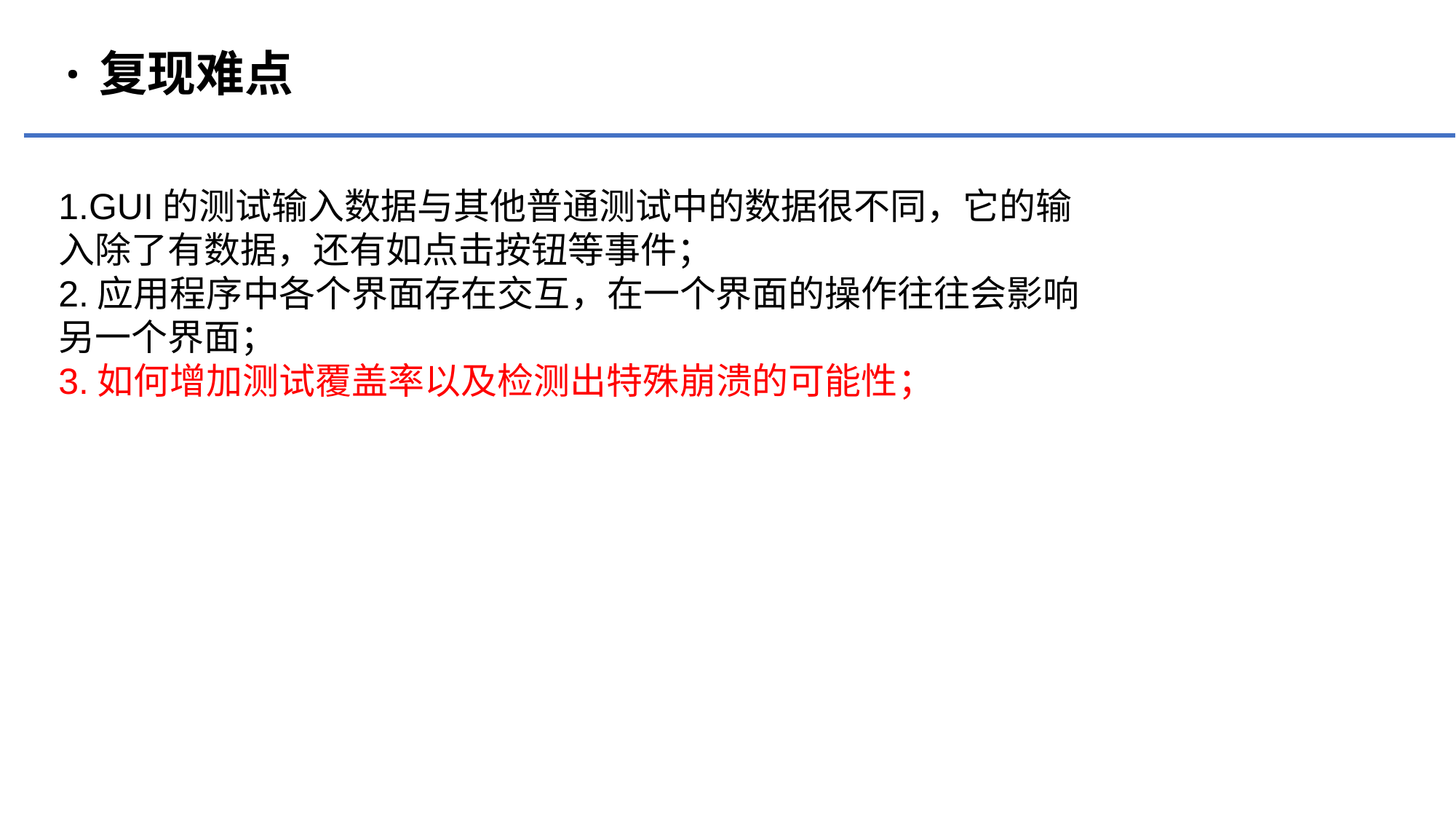

·复现难点
1.GUI的测试输入数据与其他普通测试中的数据很不同，它的输入除了有数据，还有如点击按钮等事件；
2.应用程序中各个界面存在交互，在一个界面的操作往往会影响另一个界面；
3.如何增加测试覆盖率以及检测出特殊崩溃的可能性；